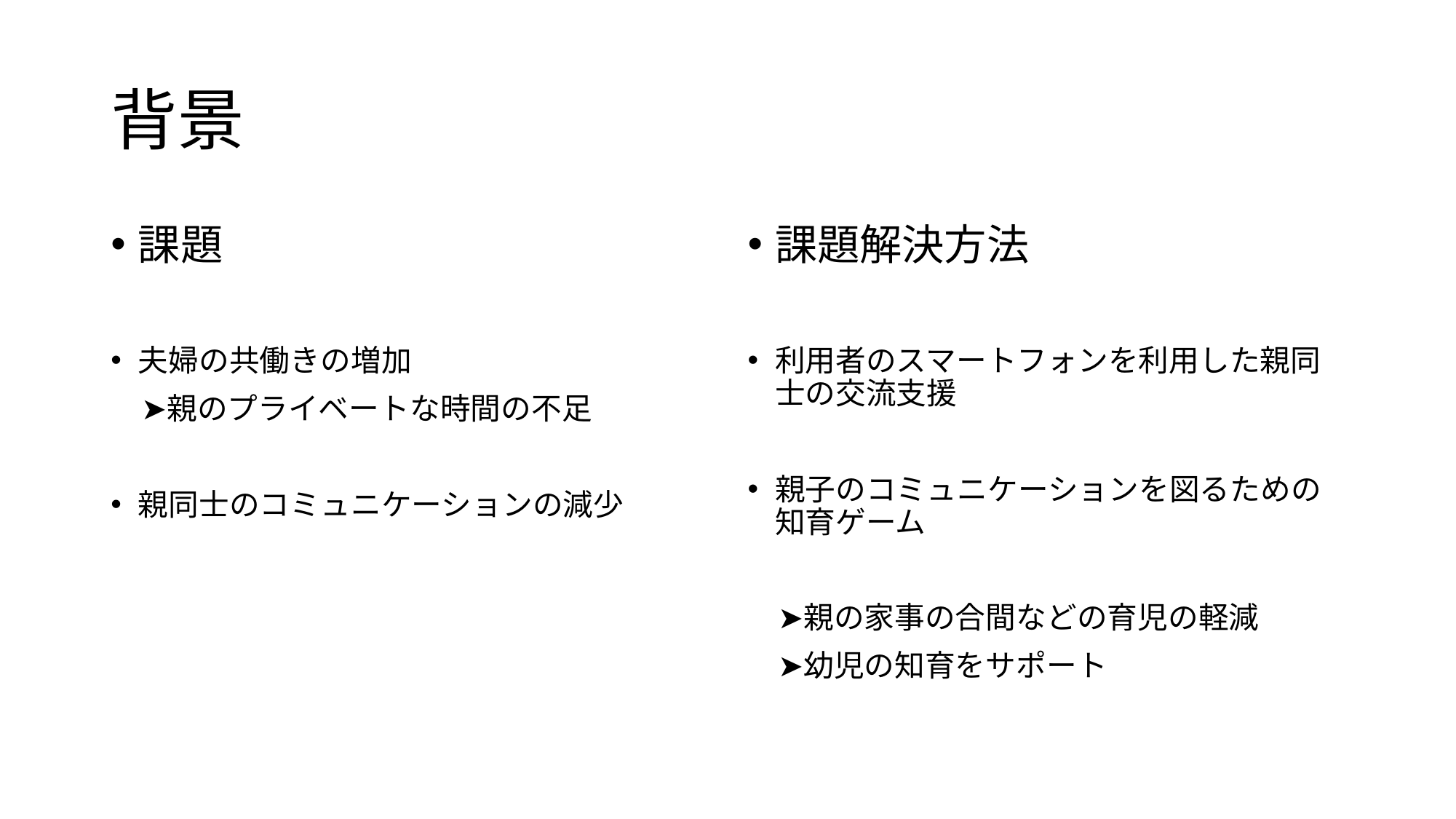

# 背景
課題

夫婦の共働きの増加
　➤親のプライベートな時間の不足

親同士のコミュニケーションの減少
課題解決方法

利用者のスマートフォンを利用した親同士の交流支援

親子のコミュニケーションを図るための知育ゲーム

　➤親の家事の合間などの育児の軽減
　➤幼児の知育をサポート